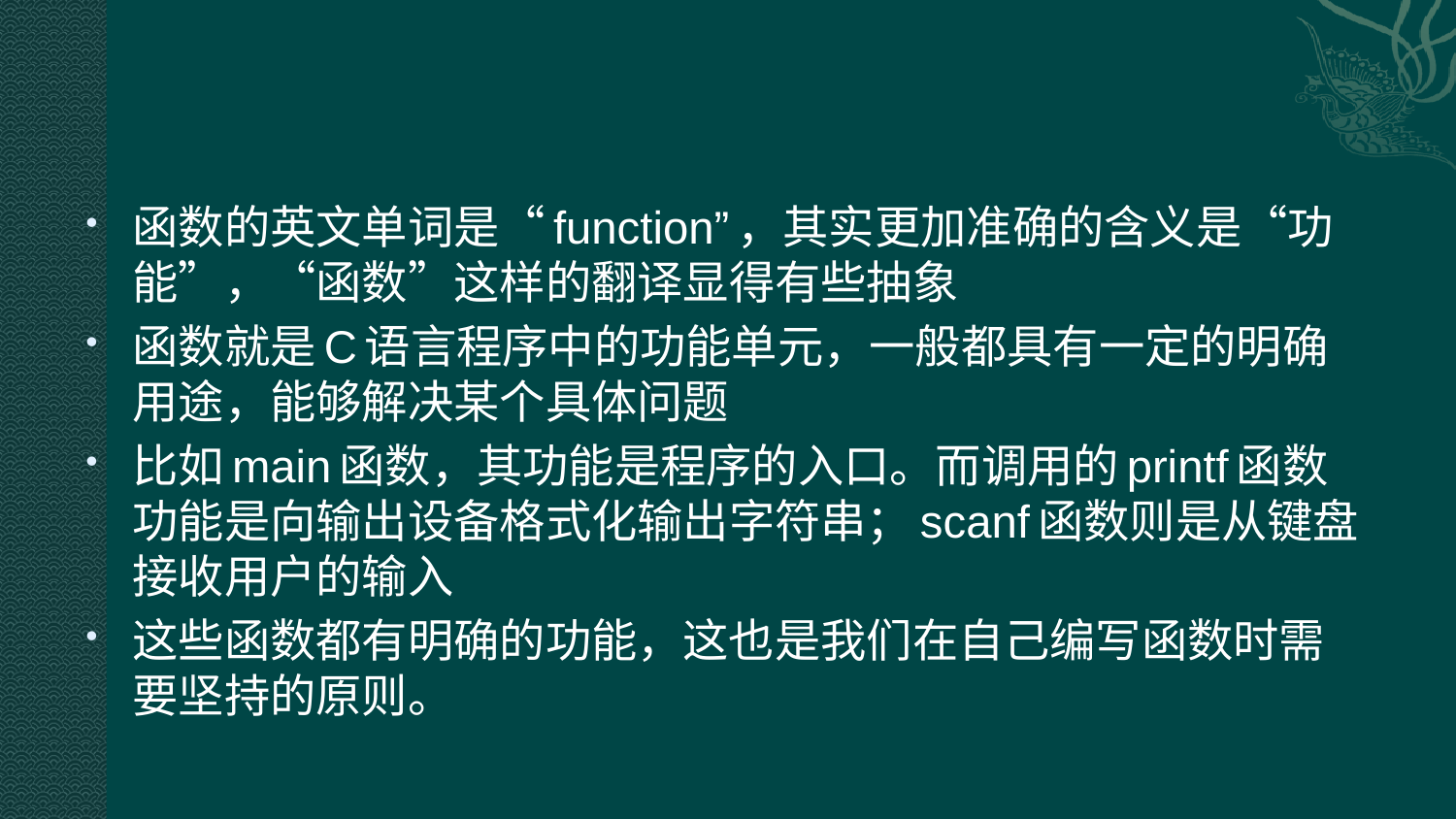

#
函数的英文单词是“function”，其实更加准确的含义是“功能”，“函数”这样的翻译显得有些抽象
函数就是C语言程序中的功能单元，一般都具有一定的明确用途，能够解决某个具体问题
比如main函数，其功能是程序的入口。而调用的printf函数功能是向输出设备格式化输出字符串；scanf函数则是从键盘接收用户的输入
这些函数都有明确的功能，这也是我们在自己编写函数时需要坚持的原则。